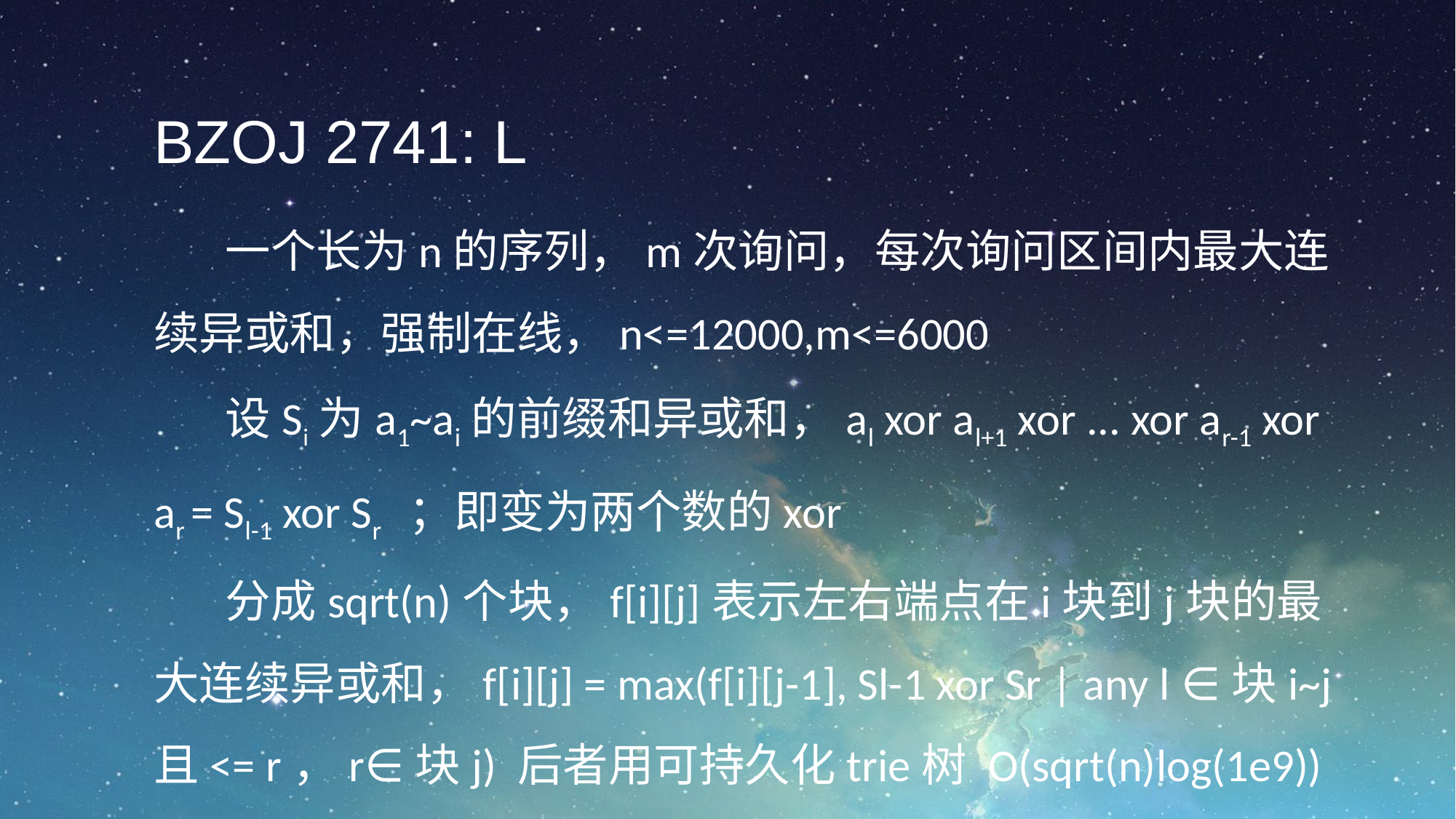

BZOJ 2741: L
一个长为n的序列，m次询问，每次询问区间内最大连续异或和，强制在线，n<=12000,m<=6000
设Si为a1~ai的前缀和异或和，al xor al+1 xor ... xor ar-1 xor ar = Sl-1 xor Sr  ；即变为两个数的xor
分成sqrt(n)个块，f[i][j]表示左右端点在i块到j块的最大连续异或和，f[i][j] = max(f[i][j-1], Sl-1 xor Sr | any l ∈块i~j且<= r，r∈块j) 后者用可持久化trie树 O(sqrt(n)log(1e9))做